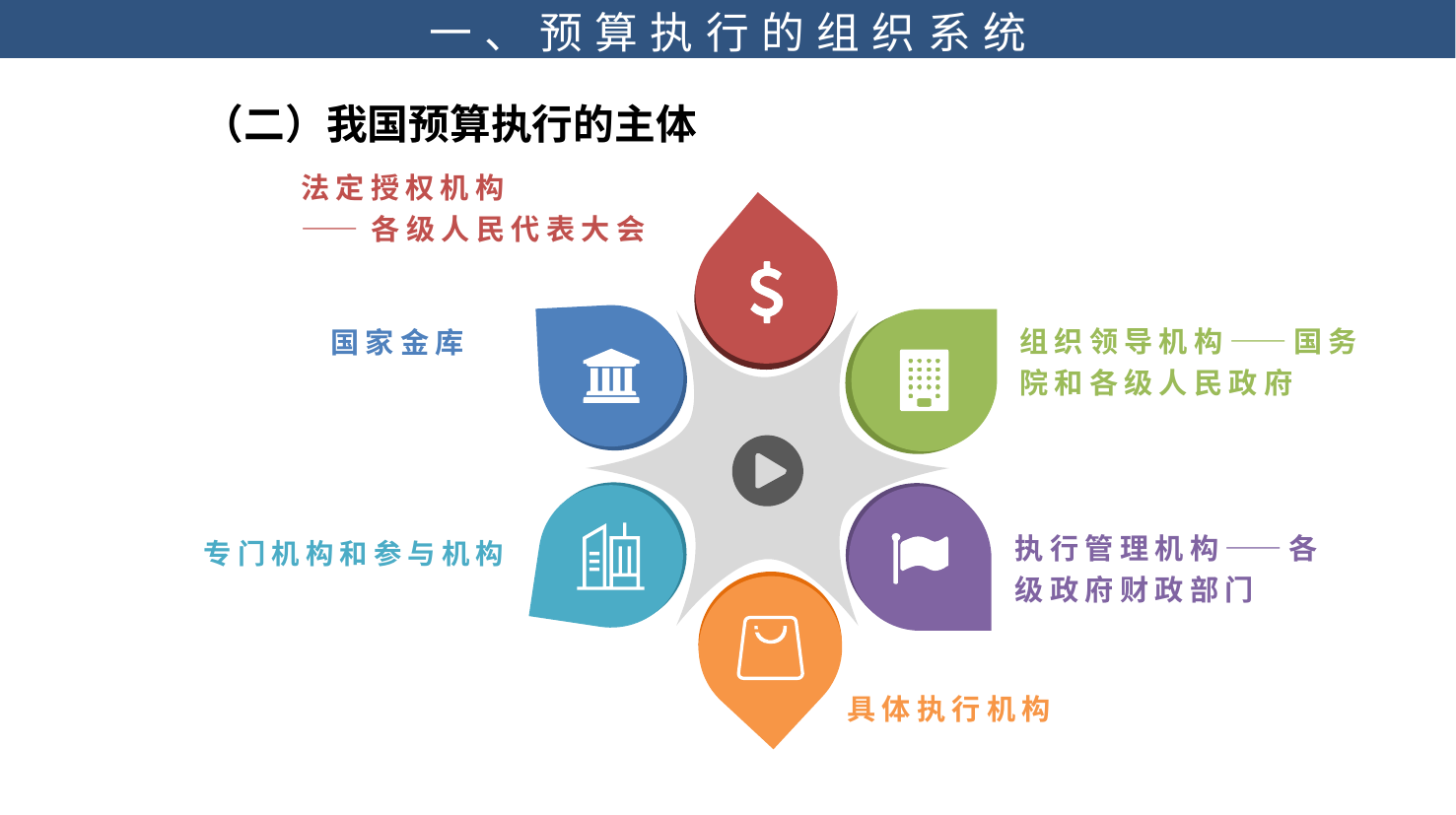

一、预算执行的组织系统

（二）我国预算执行的主体
法定授权机构
——各级人民代表大会

组织领导机构——国务院和各级人民政府
国家金库

执行管理机构——各级政府财政部门

专门机构和参与机构

具体执行机构